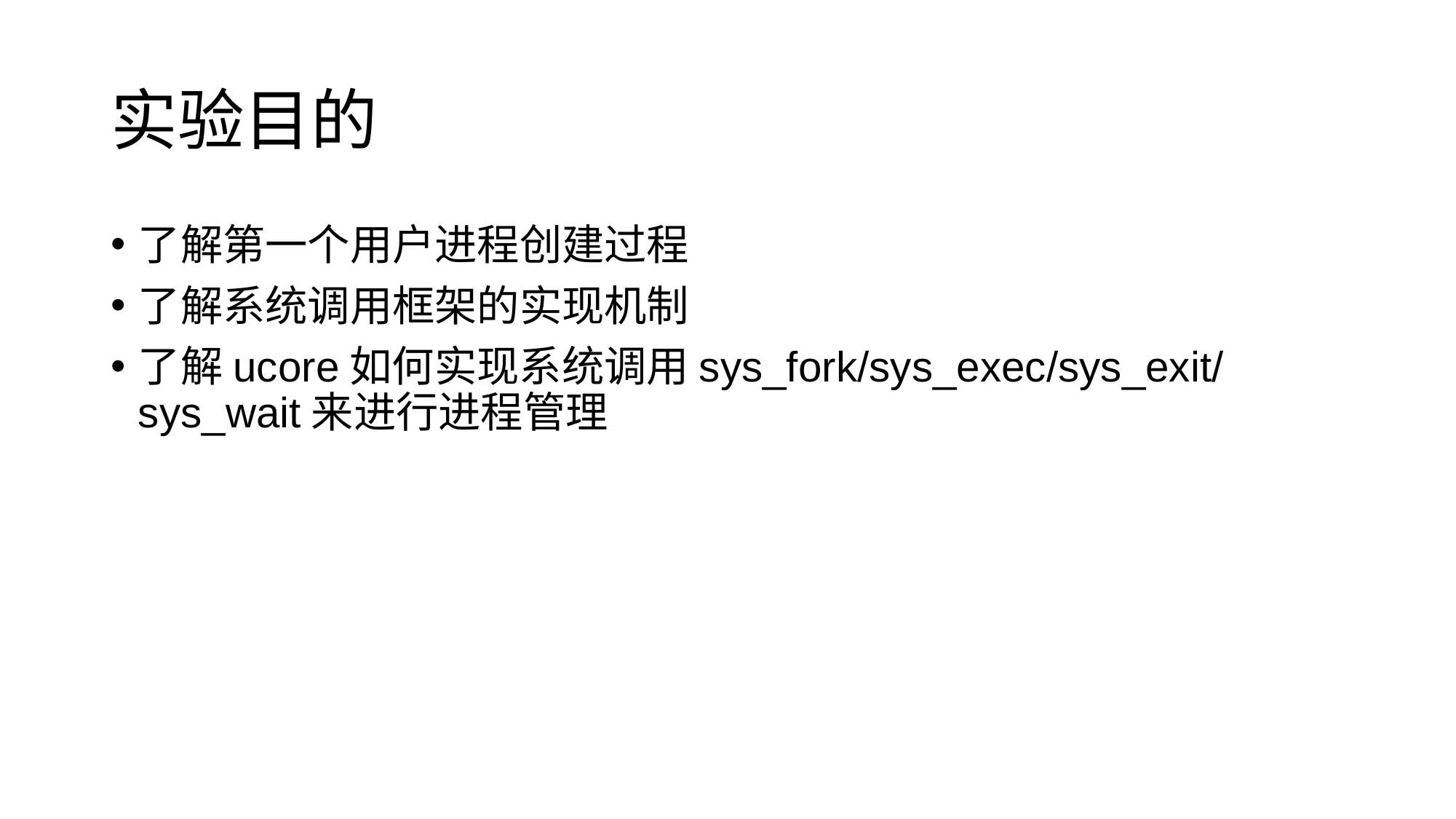

# 实验目的
了解第一个用户进程创建过程
了解系统调用框架的实现机制
了解ucore如何实现系统调用sys_fork/sys_exec/sys_exit/sys_wait来进行进程管理